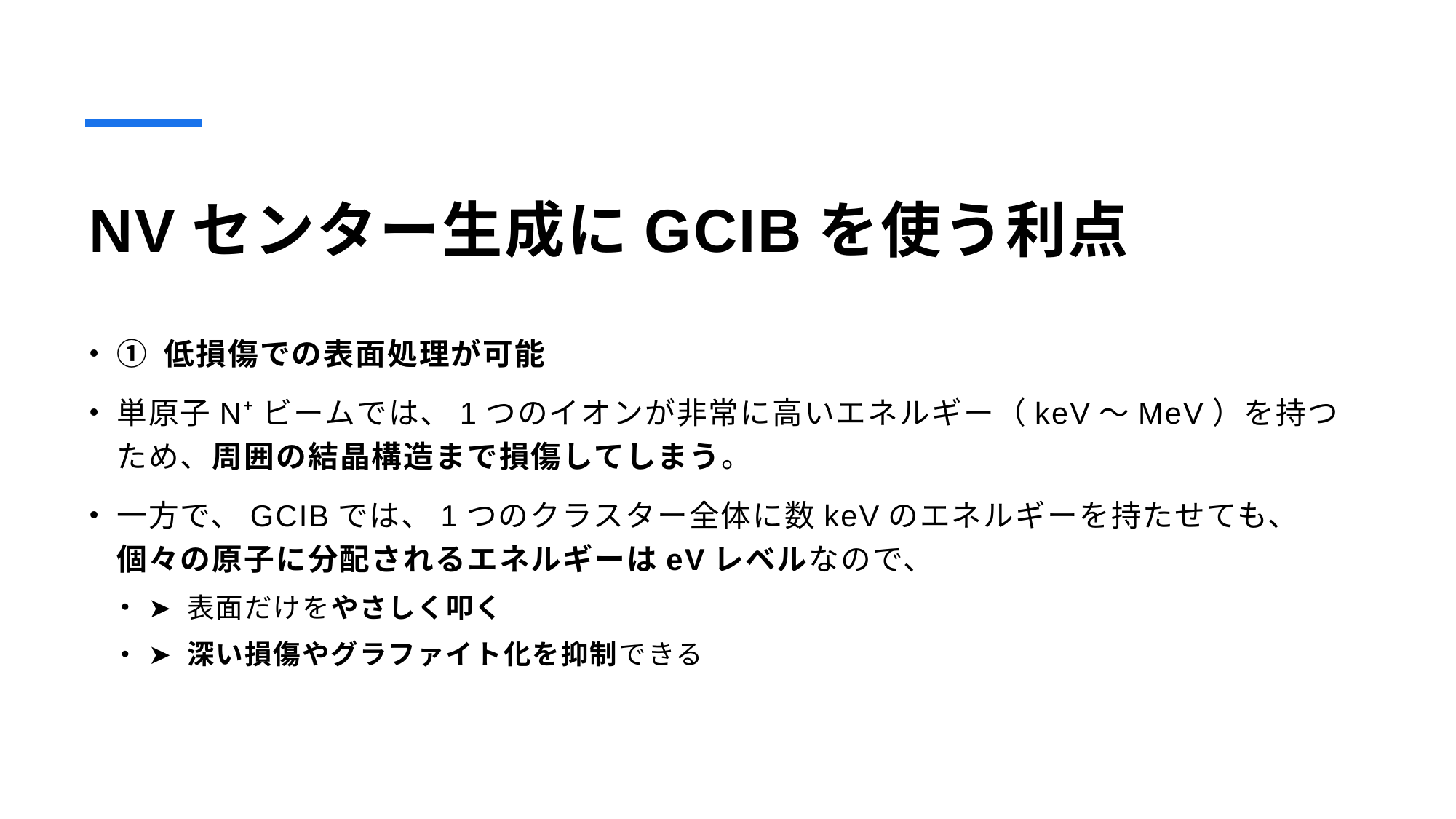

# NVセンター生成にGCIBを使う利点
① 低損傷での表面処理が可能
単原子N⁺ビームでは、1つのイオンが非常に高いエネルギー（keV〜MeV）を持つため、周囲の結晶構造まで損傷してしまう。
一方で、GCIBでは、1つのクラスター全体に数keVのエネルギーを持たせても、個々の原子に分配されるエネルギーはeVレベルなので、
➤ 表面だけをやさしく叩く
➤ 深い損傷やグラファイト化を抑制できる